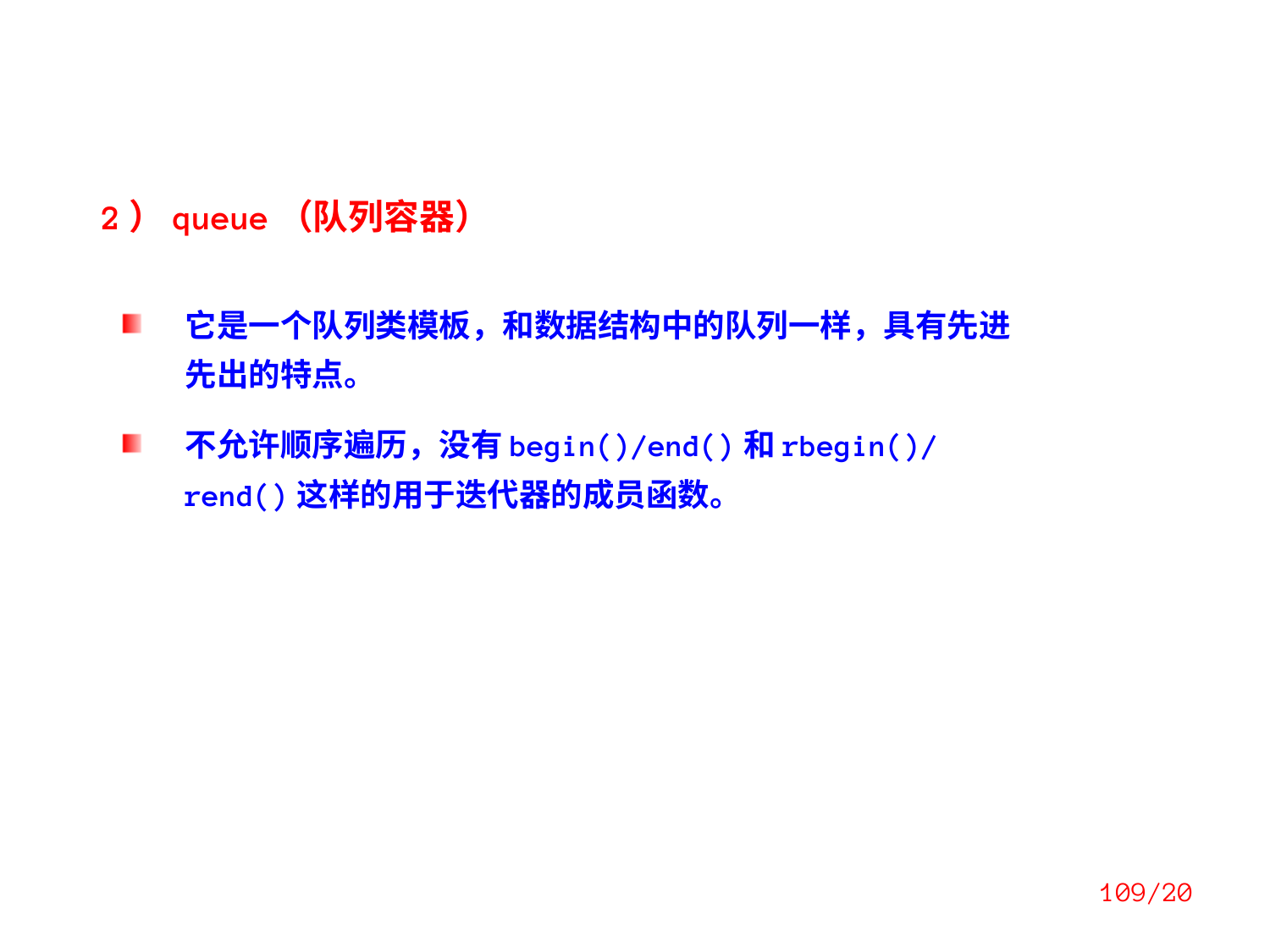

2）queue（队列容器）
它是一个队列类模板，和数据结构中的队列一样，具有先进先出的特点。
不允许顺序遍历，没有begin()/end()和rbegin()/rend()这样的用于迭代器的成员函数。
109/20